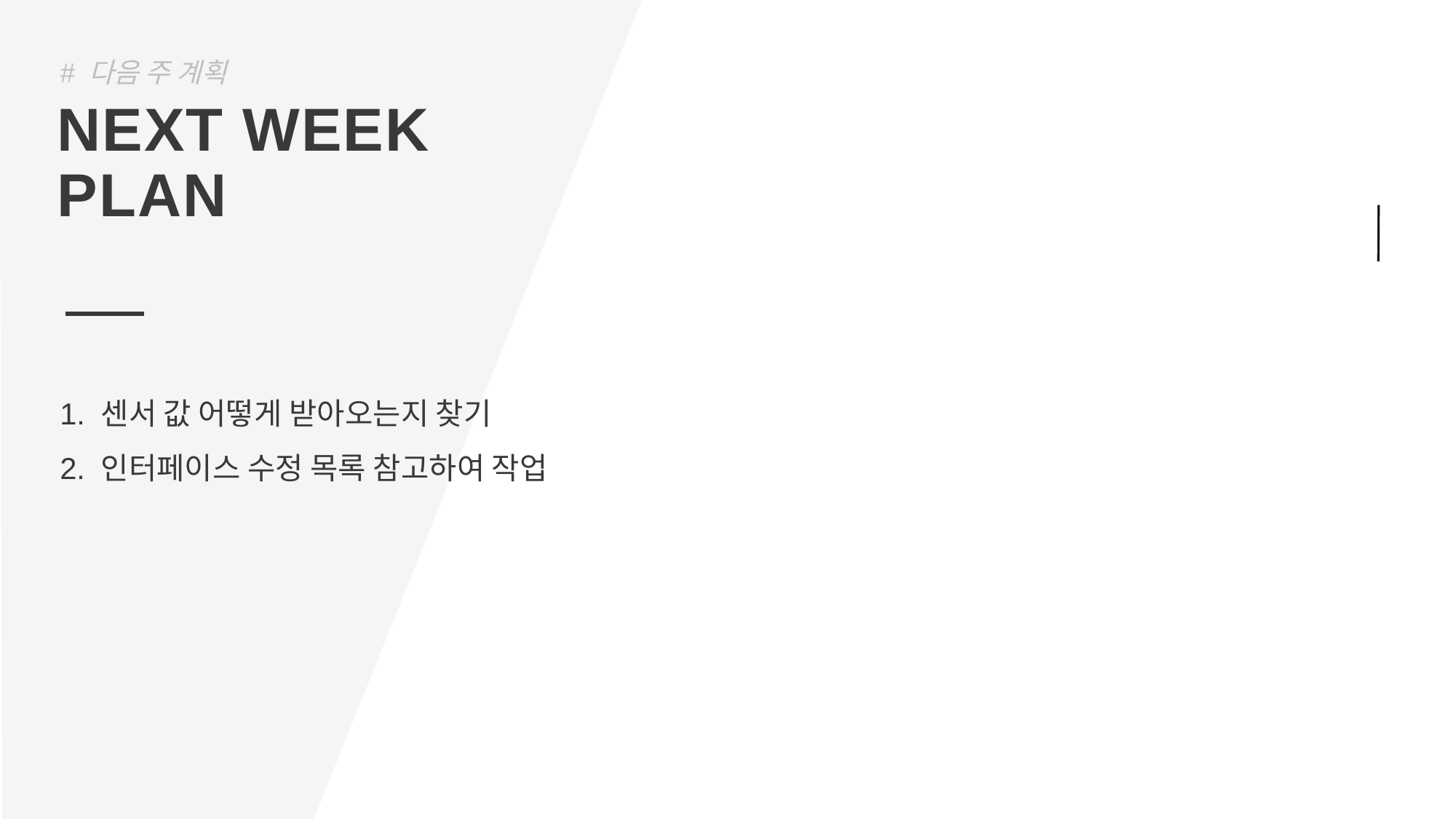

# 다음 주 계획
NEXT WEEK
PLAN
8

센서 값 어떻게 받아오는지 찾기
인터페이스 수정 목록 참고하여 작업